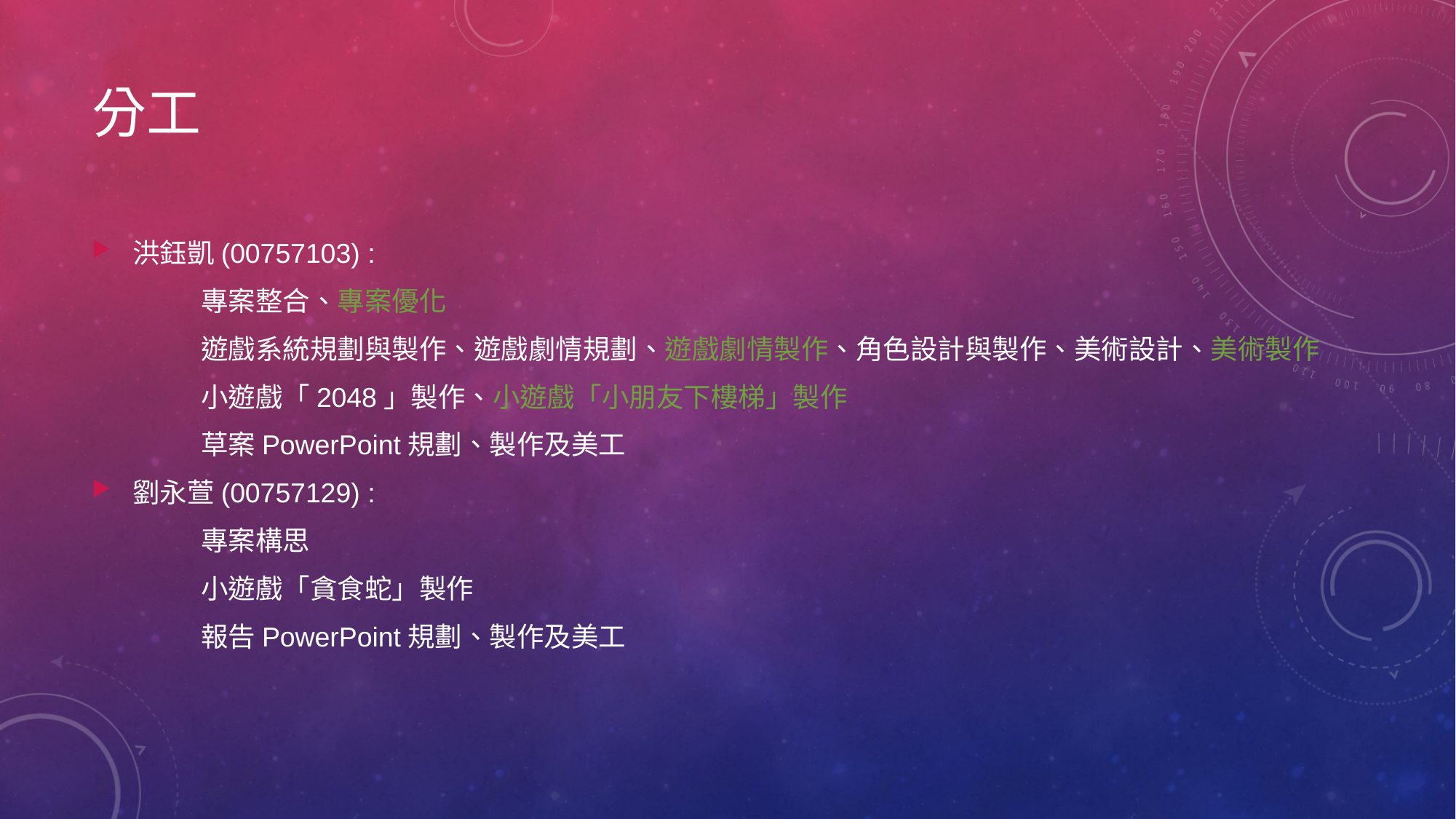

分工
洪鈺凱(00757103) :
	專案整合、專案優化
	遊戲系統規劃與製作、遊戲劇情規劃、遊戲劇情製作、角色設計與製作、美術設計、美術製作
	小遊戲「2048」製作、小遊戲「小朋友下樓梯」製作
	草案PowerPoint規劃、製作及美工
劉永萱(00757129) :
	專案構思
	小遊戲「貪食蛇」製作
	報告PowerPoint規劃、製作及美工